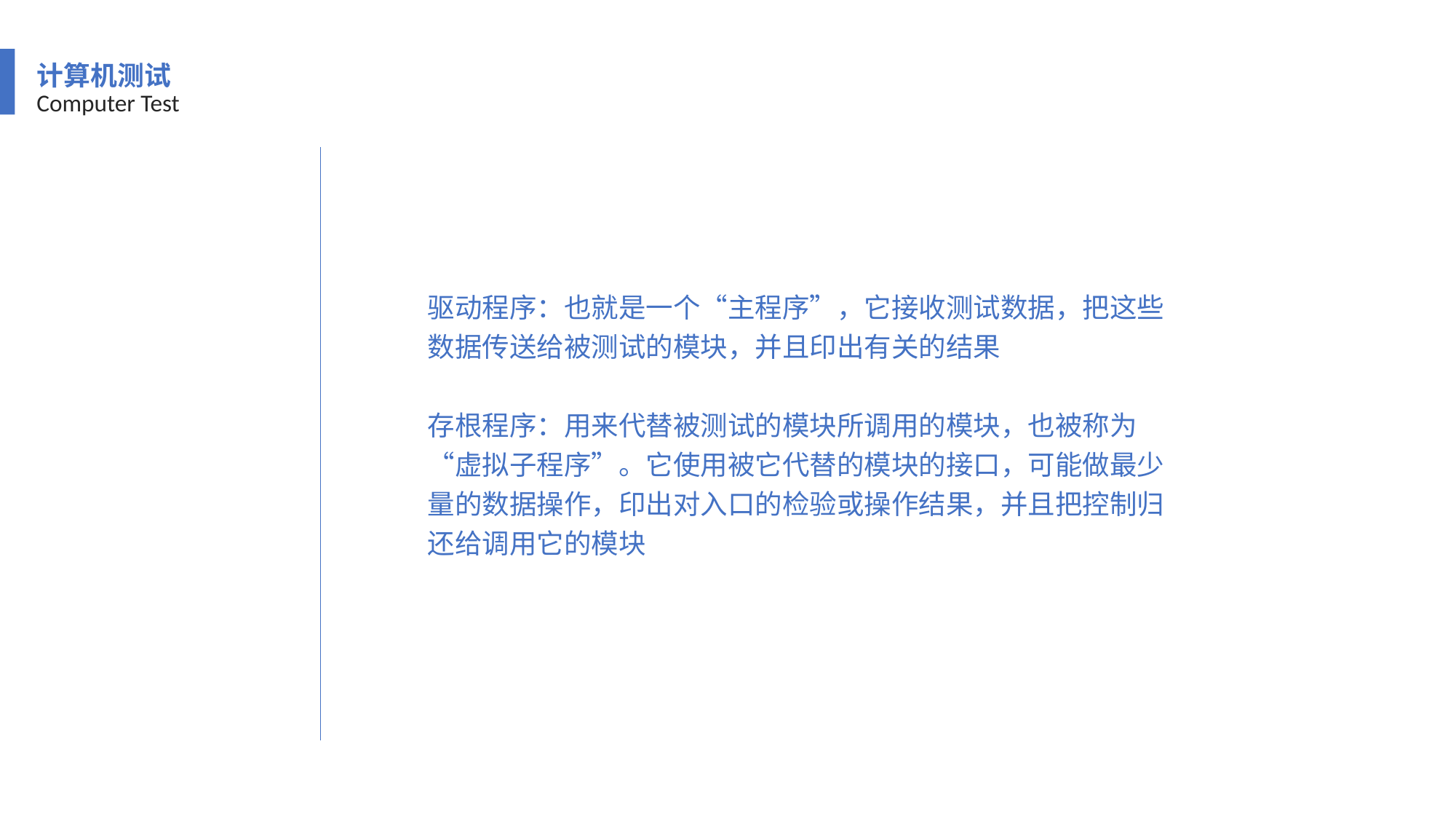

计算机测试
Computer Test
驱动程序：也就是一个“主程序”，它接收测试数据，把这些数据传送给被测试的模块，并且印出有关的结果

存根程序：用来代替被测试的模块所调用的模块，也被称为“虚拟子程序”。它使用被它代替的模块的接口，可能做最少量的数据操作，印出对入口的检验或操作结果，并且把控制归还给调用它的模块